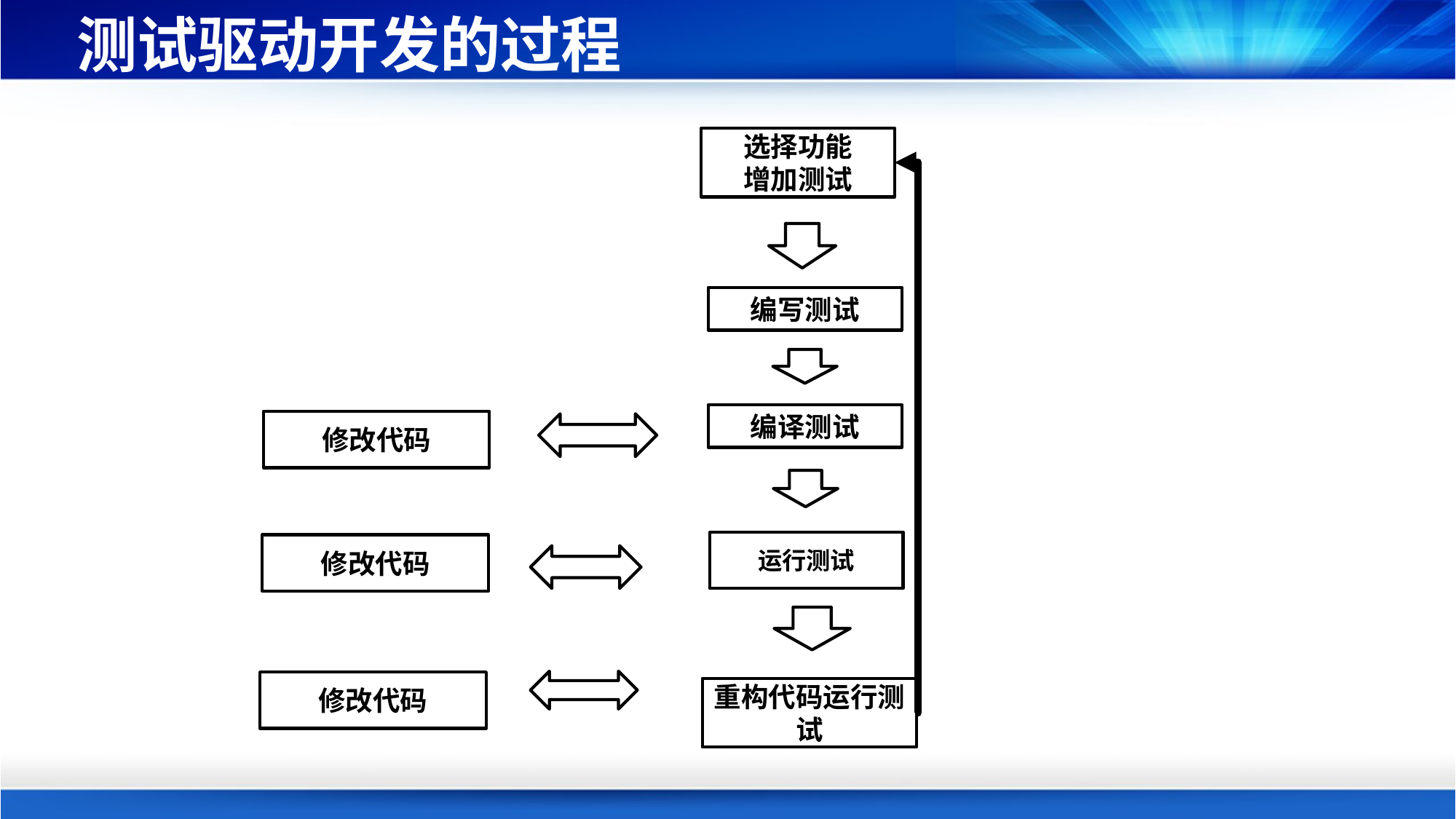

# 测试驱动开发的过程
选择功能
增加测试

编写测试

编译测试
修改代码

运行测试
修改代码

修改代码
重构代码运行测试